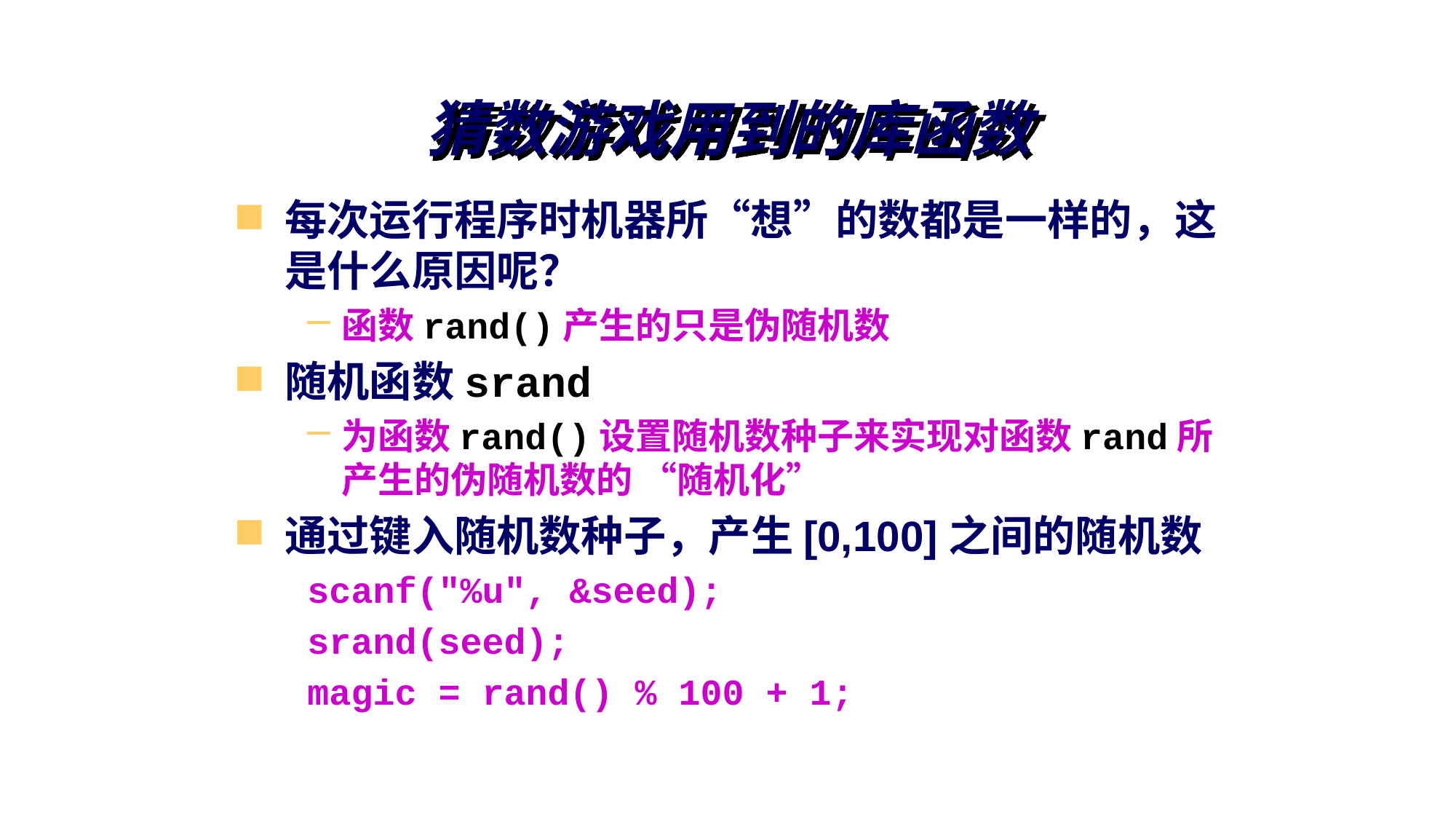

# 猜数游戏用到的库函数
每次运行程序时机器所“想”的数都是一样的，这是什么原因呢？
函数rand()产生的只是伪随机数
随机函数srand
为函数rand()设置随机数种子来实现对函数rand所产生的伪随机数的 “随机化”
通过键入随机数种子，产生[0,100]之间的随机数
scanf("%u", &seed);
srand(seed);
magic = rand() % 100 + 1;